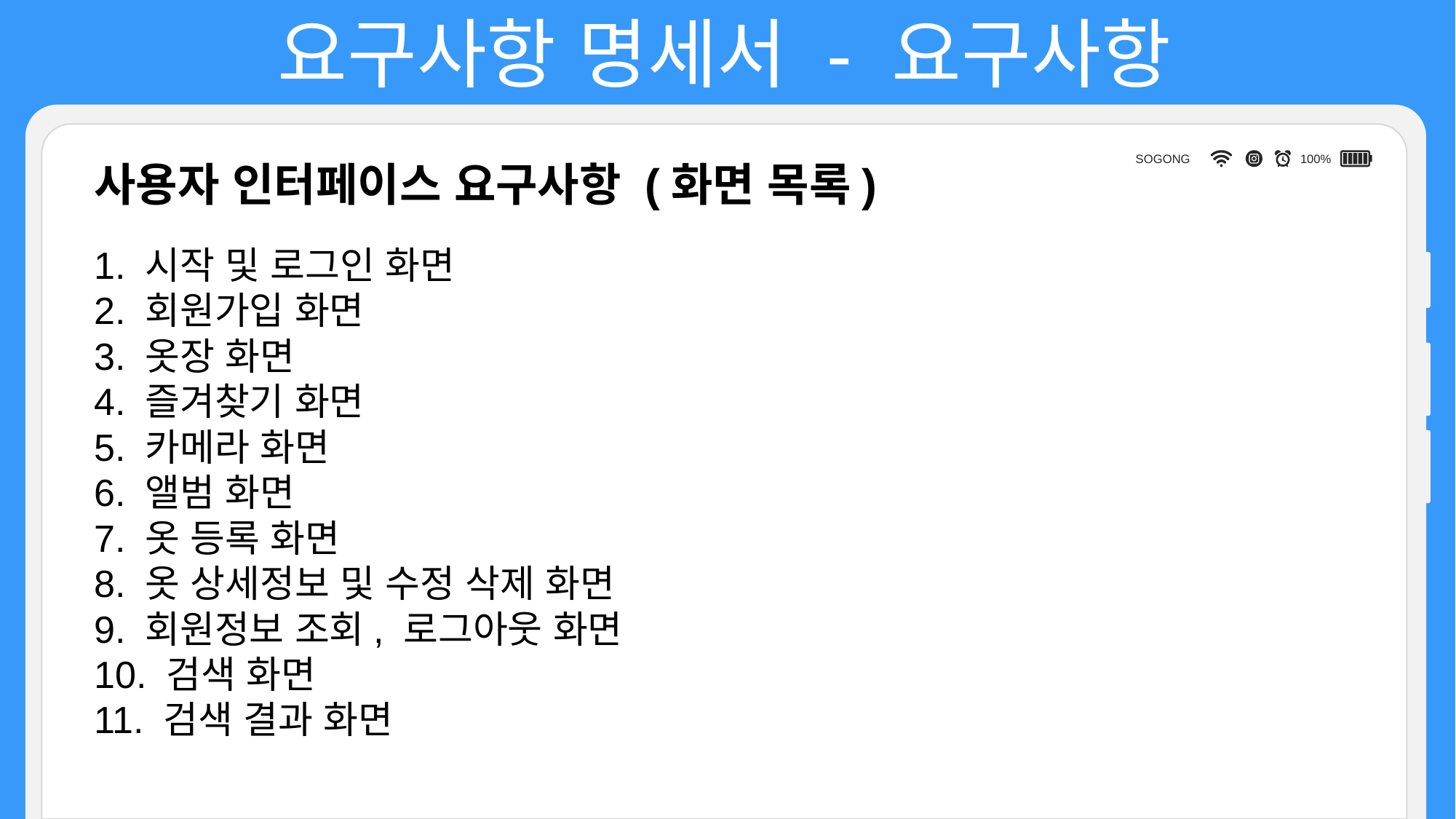

요구사항 명세서 - 요구사항 분석

SOGONG
100%

사용자 인터페이스 요구사항 (화면 목록)
1. 시작 및 로그인 화면
2. 회원가입 화면
3. 옷장 화면
4. 즐겨찾기 화면
5. 카메라 화면
6. 앨범 화면
7. 옷 등록 화면
8. 옷 상세정보 및 수정 삭제 화면
9. 회원정보 조회, 로그아웃 화면
10. 검색 화면
11. 검색 결과 화면